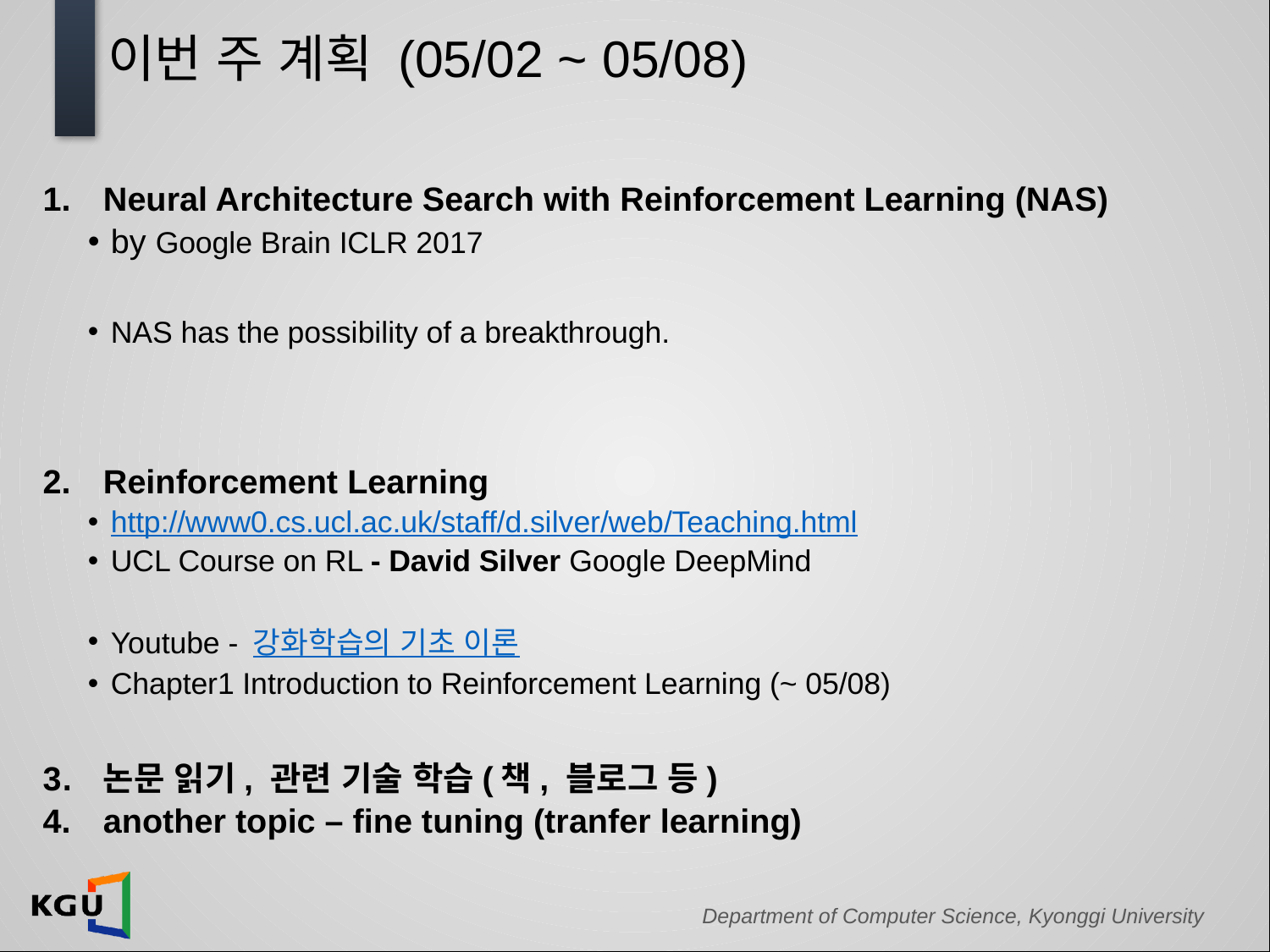

# 이번 주 계획 (05/02 ~ 05/08)
Neural Architecture Search with Reinforcement Learning (NAS)
by Google Brain ICLR 2017

NAS has the possibility of a breakthrough.

Reinforcement Learning
http://www0.cs.ucl.ac.uk/staff/d.silver/web/Teaching.html
UCL Course on RL - David Silver Google DeepMind

Youtube - 강화학습의 기초 이론
Chapter1 Introduction to Reinforcement Learning (~ 05/08)

논문 읽기, 관련 기술 학습(책, 블로그 등)
another topic – fine tuning (tranfer learning)